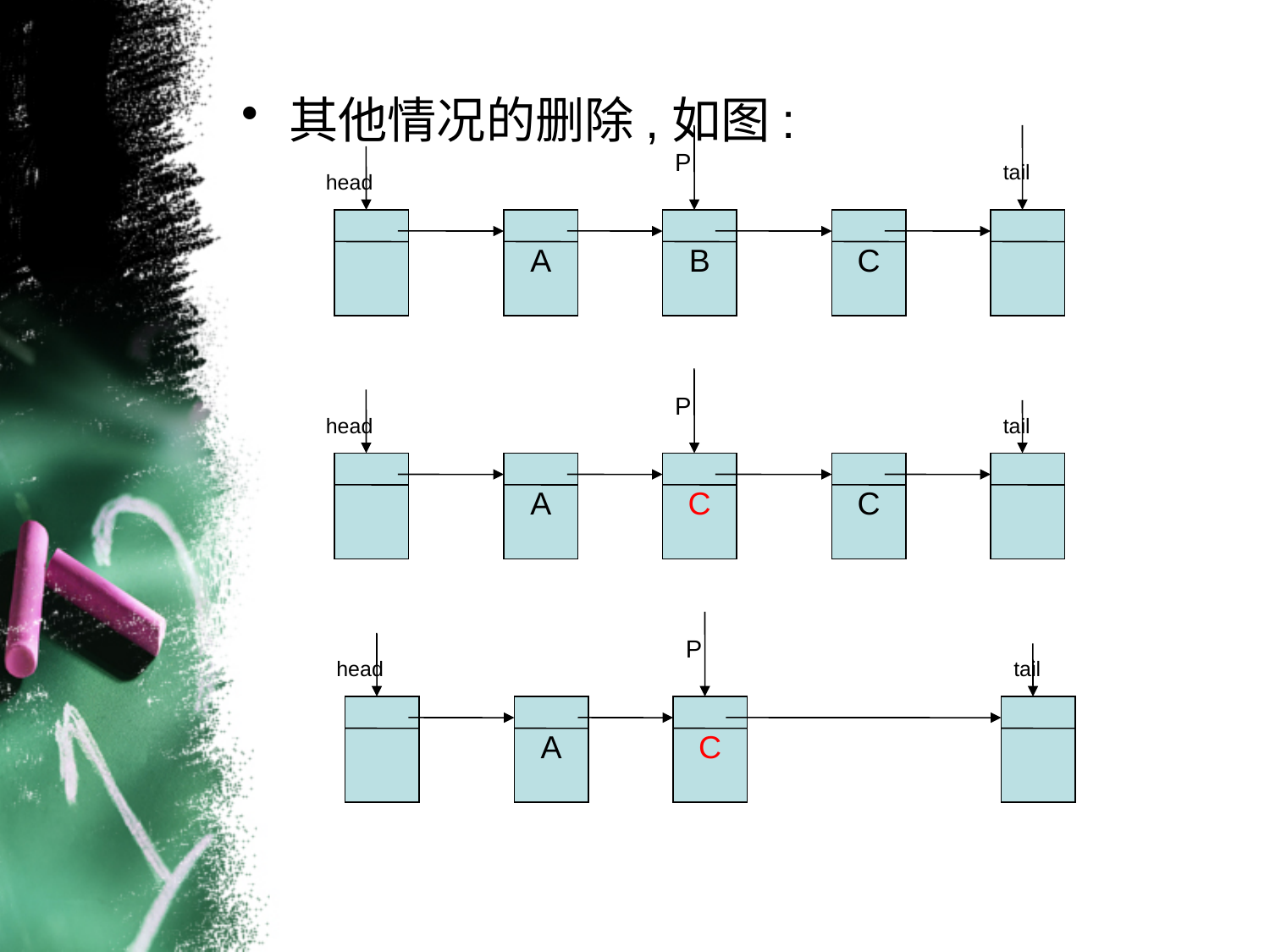

其他情况的删除,如图:

P
tail
head

A
B
C

P

head
tail

A
C
C

P

head
tail

A
C